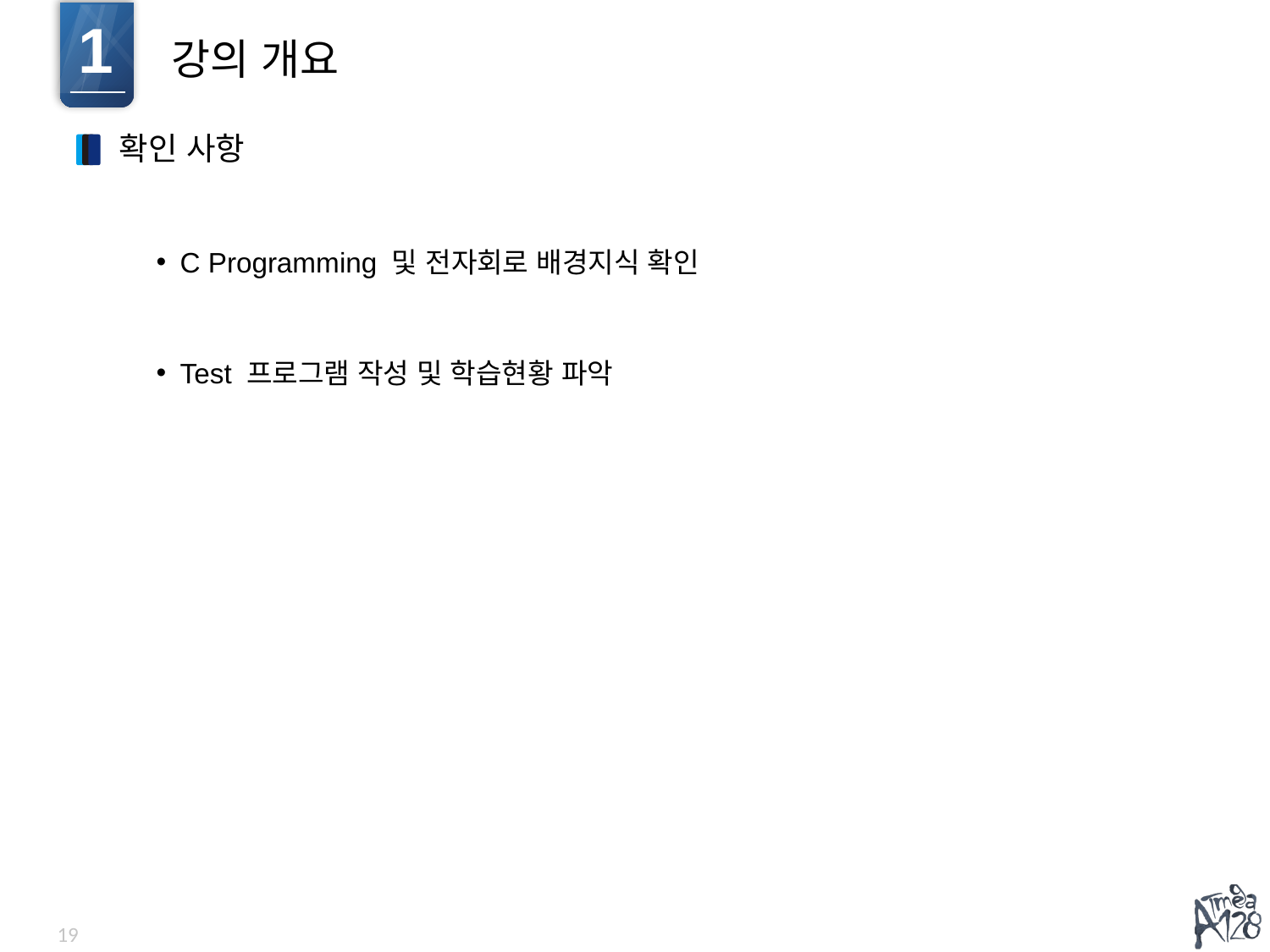

1
강의 개요
확인 사항

C Programming 및 전자회로 배경지식 확인

Test 프로그램 작성 및 학습현황 파악
19